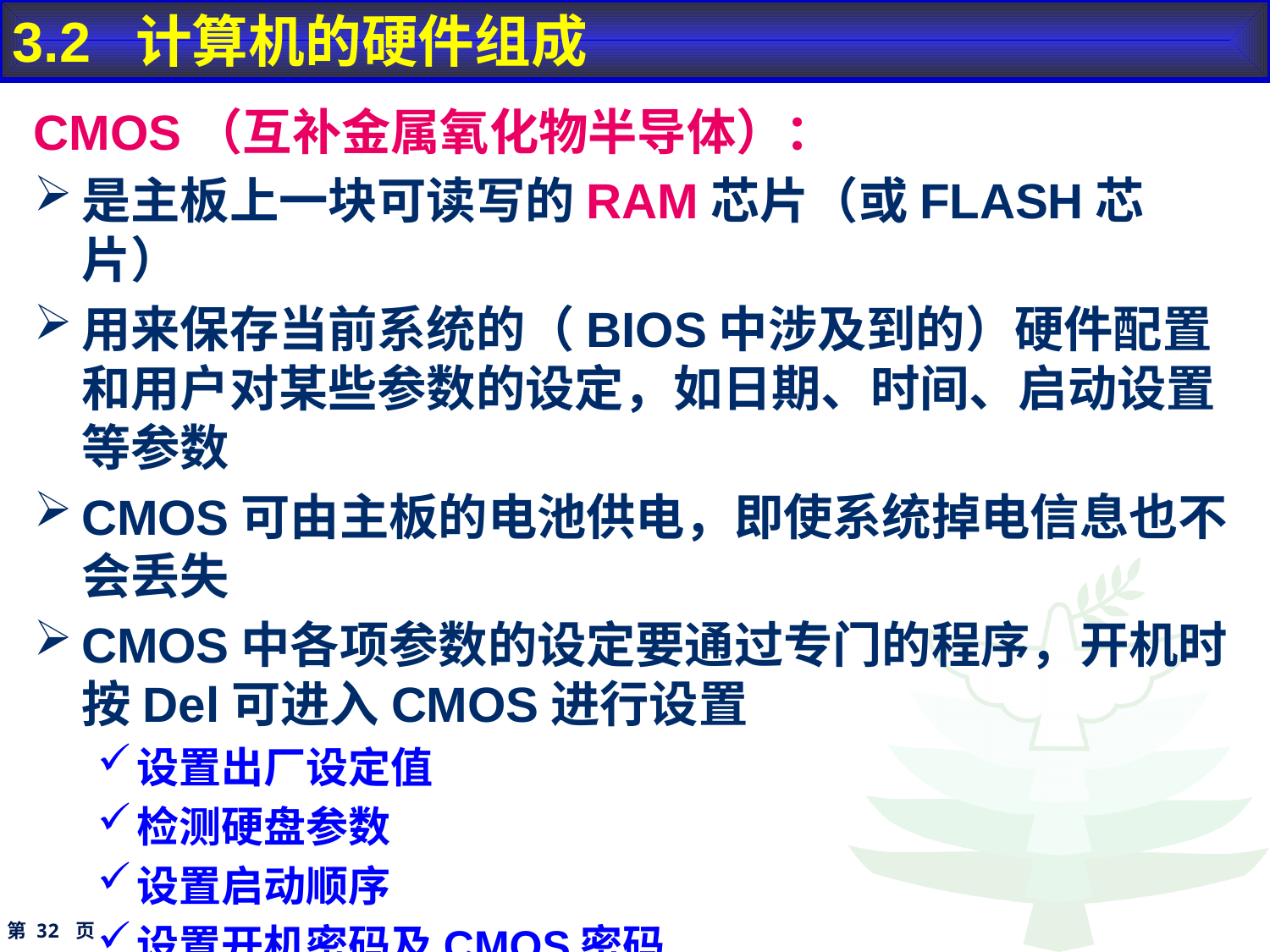

#
3.2  计算机的硬件组成
CMOS（互补金属氧化物半导体）：
是主板上一块可读写的RAM芯片（或FLASH芯片）
用来保存当前系统的（BIOS中涉及到的）硬件配置和用户对某些参数的设定，如日期、时间、启动设置等参数
CMOS可由主板的电池供电，即使系统掉电信息也不会丢失
CMOS中各项参数的设定要通过专门的程序，开机时按Del可进入CMOS进行设置
设置出厂设定值
检测硬盘参数
设置启动顺序
设置开机密码及CMOS密码